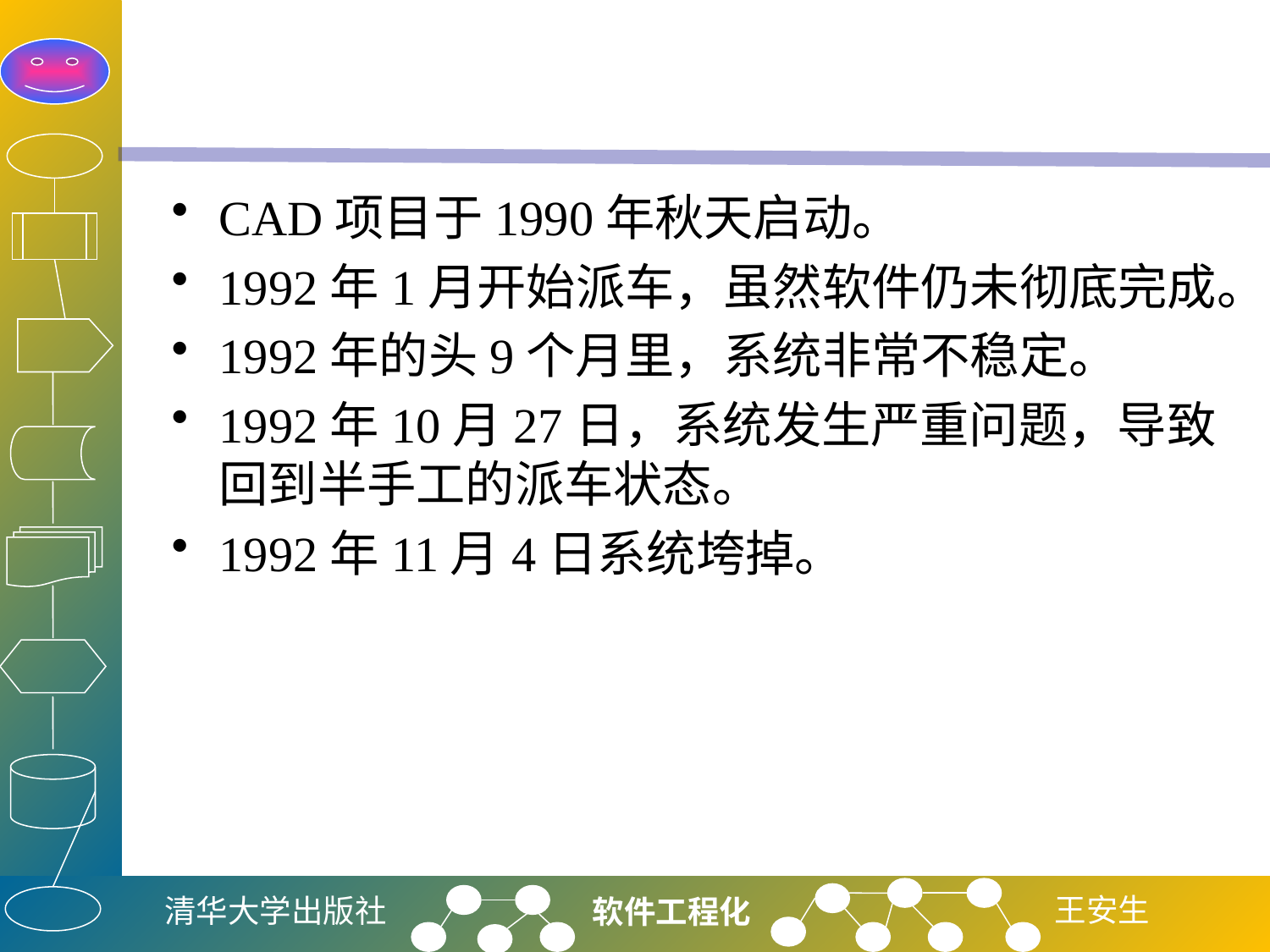

#
CAD项目于1990年秋天启动。
1992年1月开始派车，虽然软件仍未彻底完成。
1992年的头9个月里，系统非常不稳定。
1992年10月27日，系统发生严重问题，导致回到半手工的派车状态。
1992年11月4日系统垮掉。